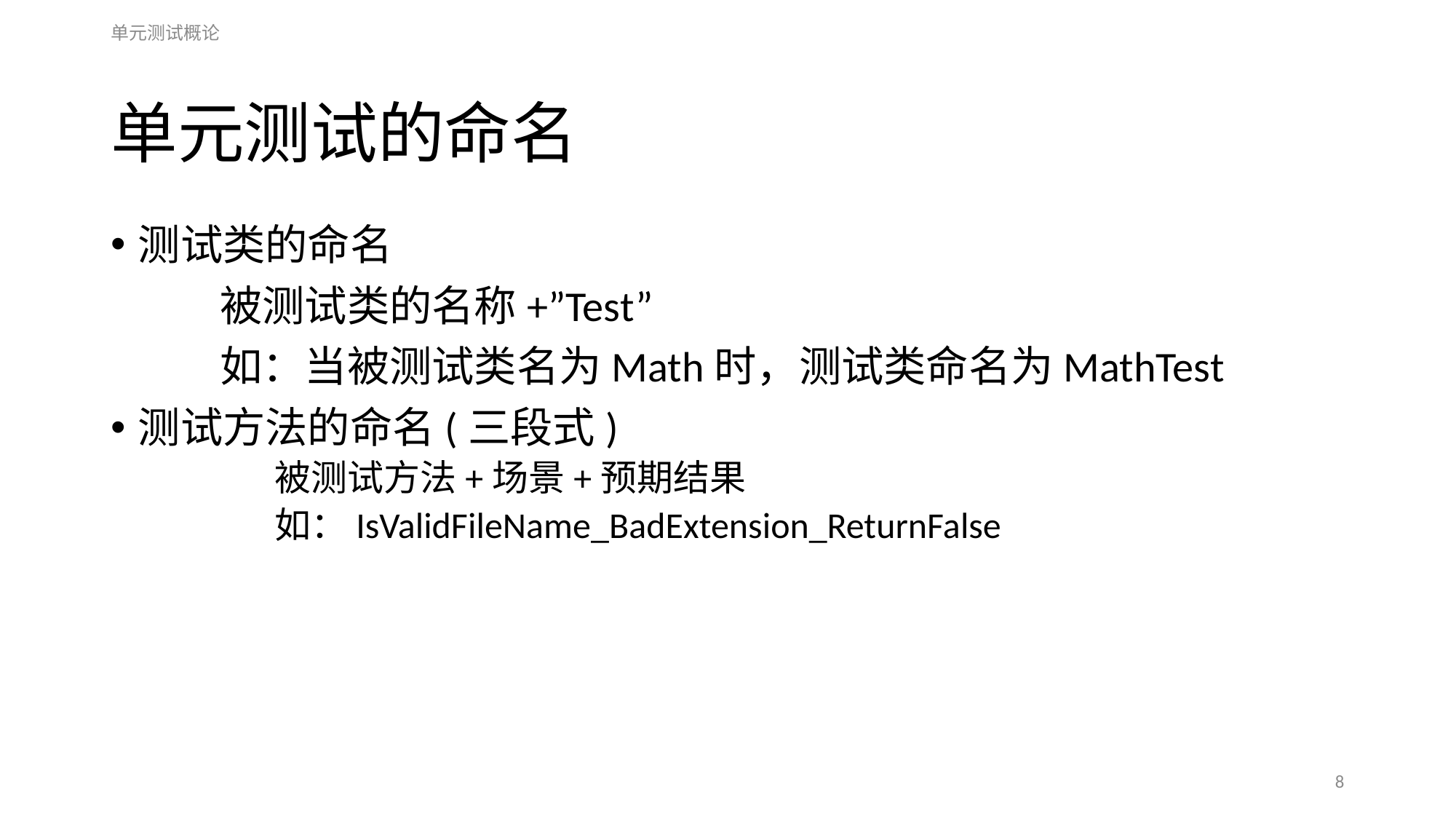

单元测试概论
# 单元测试的命名
测试类的命名
	被测试类的名称+”Test”
	如：当被测试类名为Math时，测试类命名为MathTest
测试方法的命名(三段式)
	被测试方法+场景+预期结果
	如：IsValidFileName_BadExtension_ReturnFalse
8